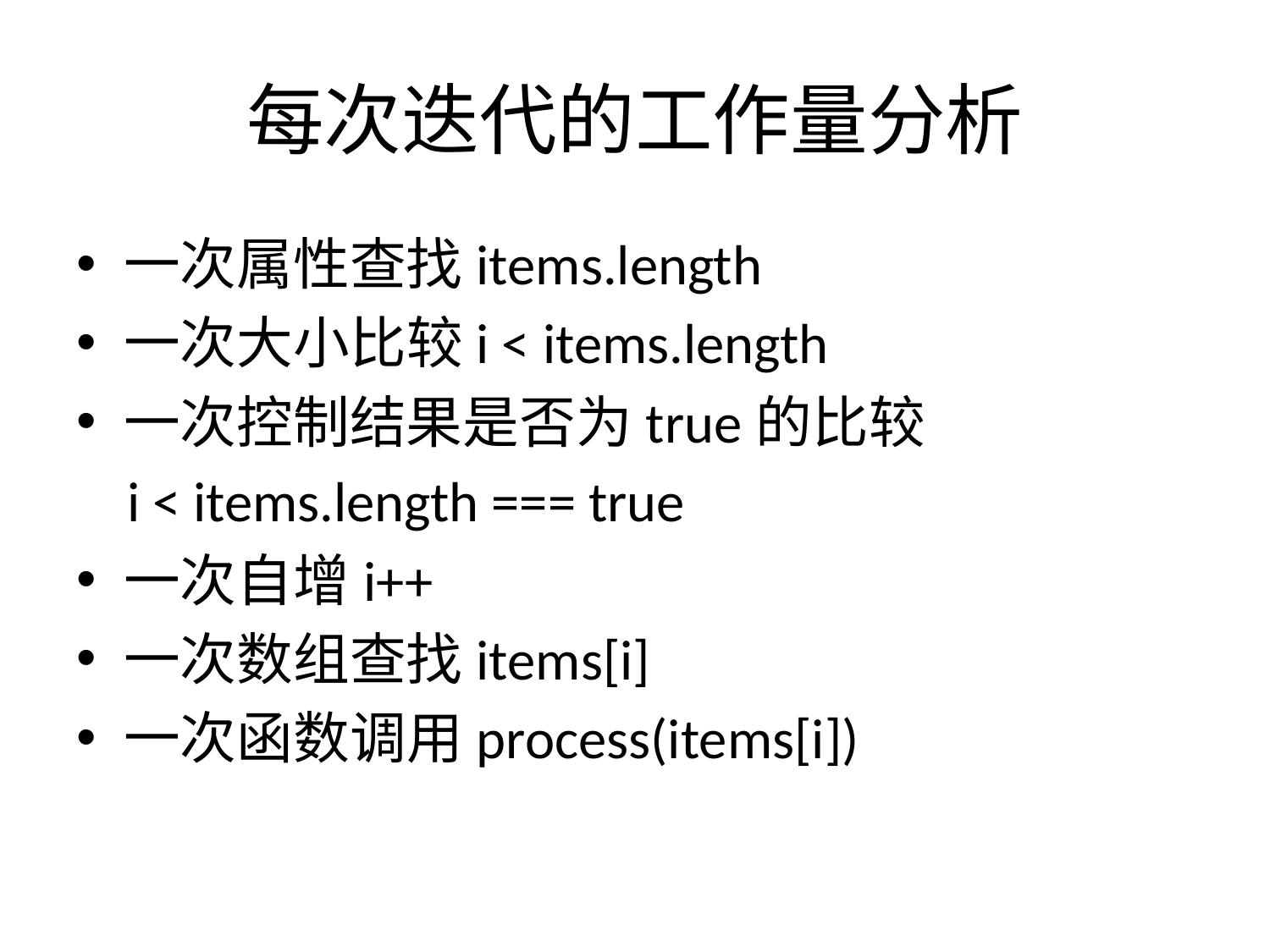

# 每次迭代的工作量分析
一次属性查找items.length
一次大小比较i < items.length
一次控制结果是否为true的比较
    i < items.length === true
一次自增i++
一次数组查找items[i]
一次函数调用process(items[i])